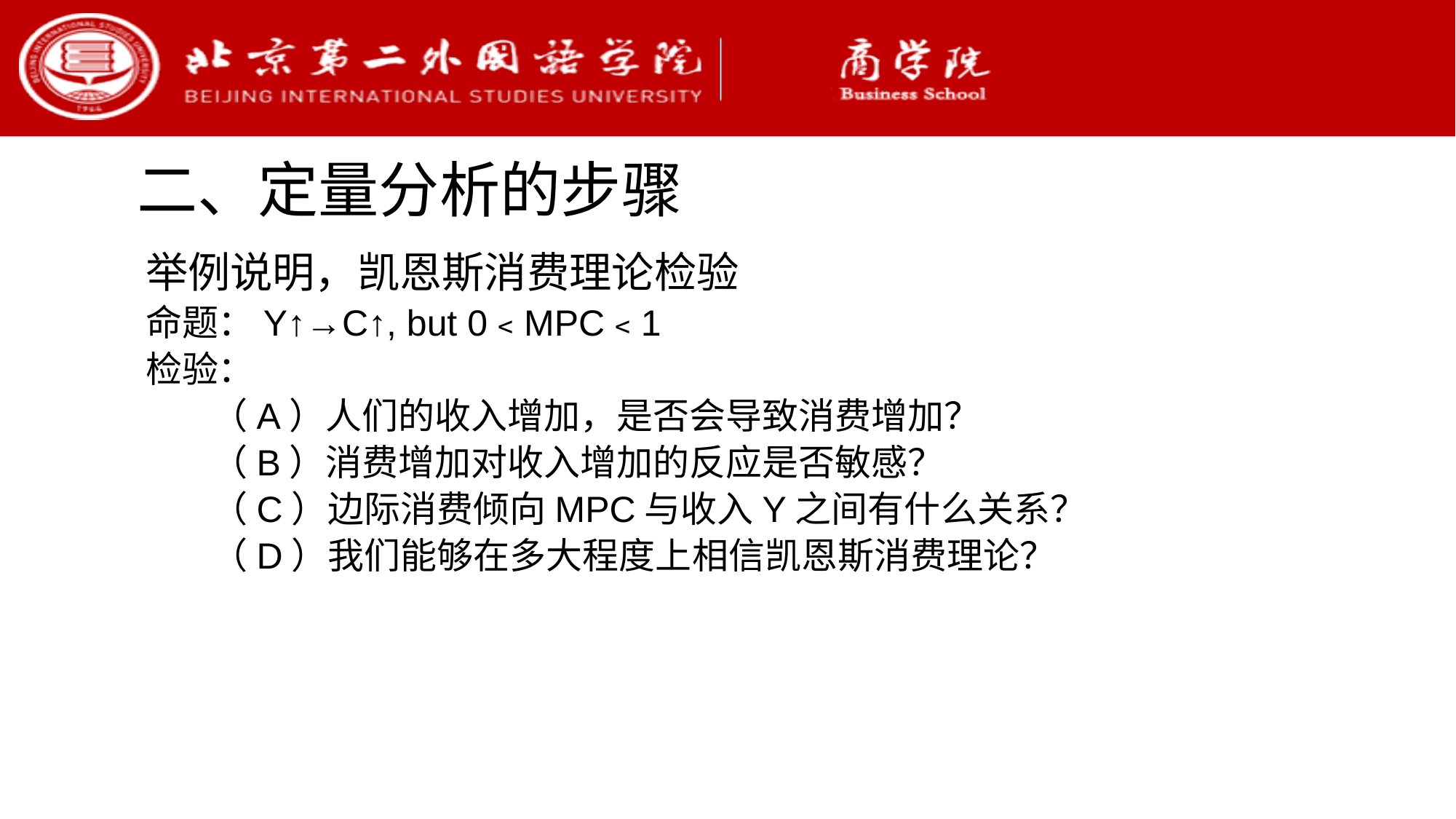

二、定量分析的步骤
举例说明，凯恩斯消费理论检验
命题：Y↑→C↑, but 0﹤MPC﹤1
检验：
       （A）人们的收入增加，是否会导致消费增加？
       （B）消费增加对收入增加的反应是否敏感？
       （C）边际消费倾向MPC与收入Y之间有什么关系？
       （D）我们能够在多大程度上相信凯恩斯消费理论？性：